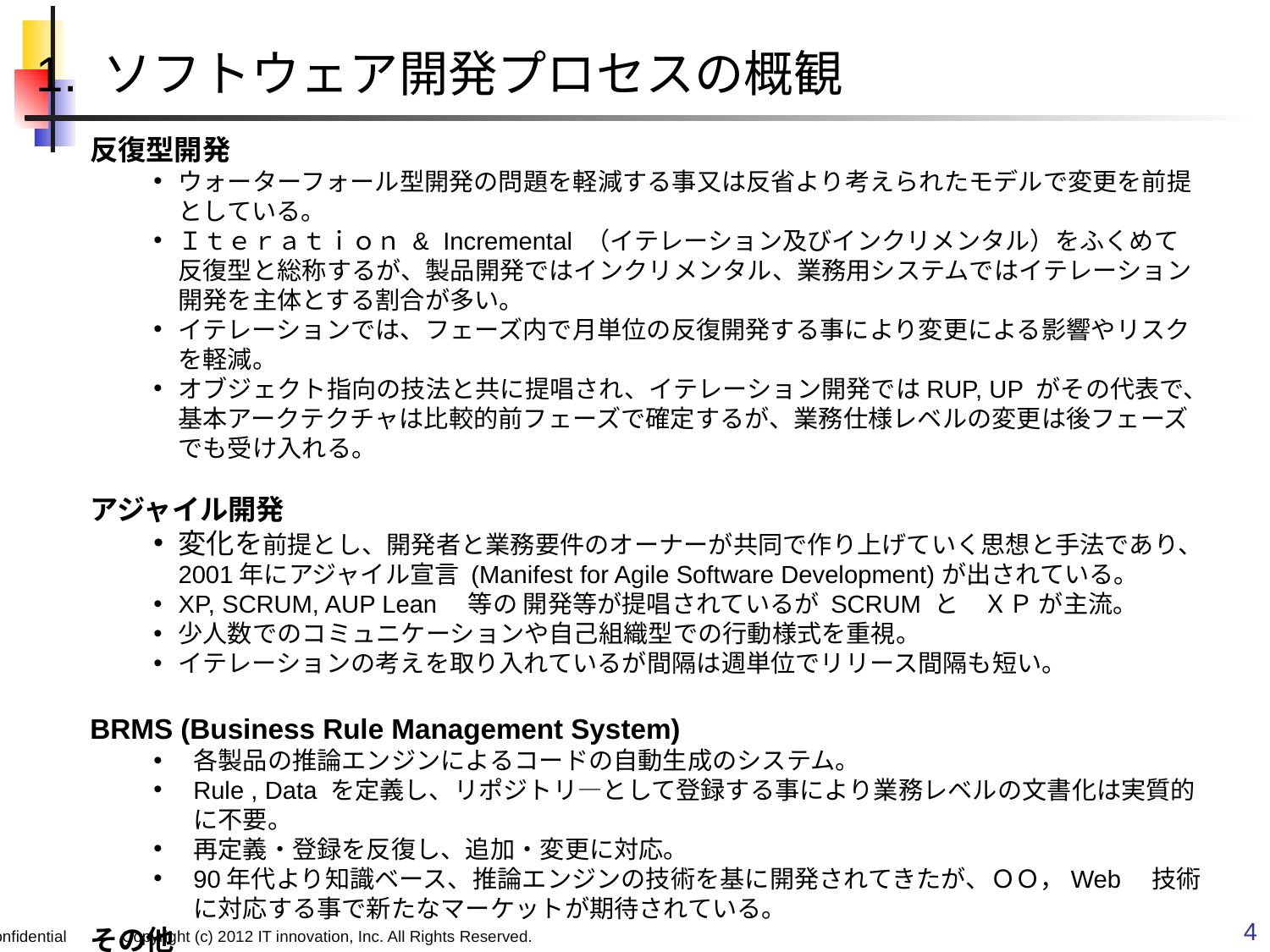

1. ソフトウェア開発プロセスの概観
反復型開発
ウォーターフォール型開発の問題を軽減する事又は反省より考えられたモデルで変更を前提としている。
Ｉｔｅｒａｔｉｏｎ &  Incremental （イテレーション及びインクリメンタル）をふくめて反復型と総称するが、製品開発ではインクリメンタル、業務用システムではイテレーション開発を主体とする割合が多い。
イテレーションでは、フェーズ内で月単位の反復開発する事により変更による影響やリスクを軽減。
オブジェクト指向の技法と共に提唱され、イテレーション開発ではRUP, UP がその代表で、基本アークテクチャは比較的前フェーズで確定するが、業務仕様レベルの変更は後フェーズでも受け入れる。

アジャイル開発
変化を前提とし、開発者と業務要件のオーナーが共同で作り上げていく思想と手法であり、2001年にアジャイル宣言 (Manifest for Agile Software Development)が出されている。
XP, SCRUM, AUP Lean　等の 開発等が提唱されているが SCRUM と　ＸＰ が主流。
少人数でのコミュニケーションや自己組織型での行動様式を重視。
イテレーションの考えを取り入れているが間隔は週単位でリリース間隔も短い。

BRMS (Business Rule Management System)
各製品の推論エンジンによるコードの自動生成のシステム。
Rule , Data を定義し、リポジトリ―として登録する事により業務レベルの文書化は実質的に不要。
再定義・登録を反復し、追加・変更に対応。
90年代より知識ベース、推論エンジンの技術を基に開発されてきたが、ＯＯ，Web　技術に対応する事で新たなマーケットが期待されている。
その他
スパイラル開発や、プロトタイプと評価を繰り返すRAD (Rapid Application Development) 等も提唱されているが、ユーザーＩＦの部品や自動化ツールによるプロトタイピングはウォーターフォールにおいても、仕様決定に使われる。